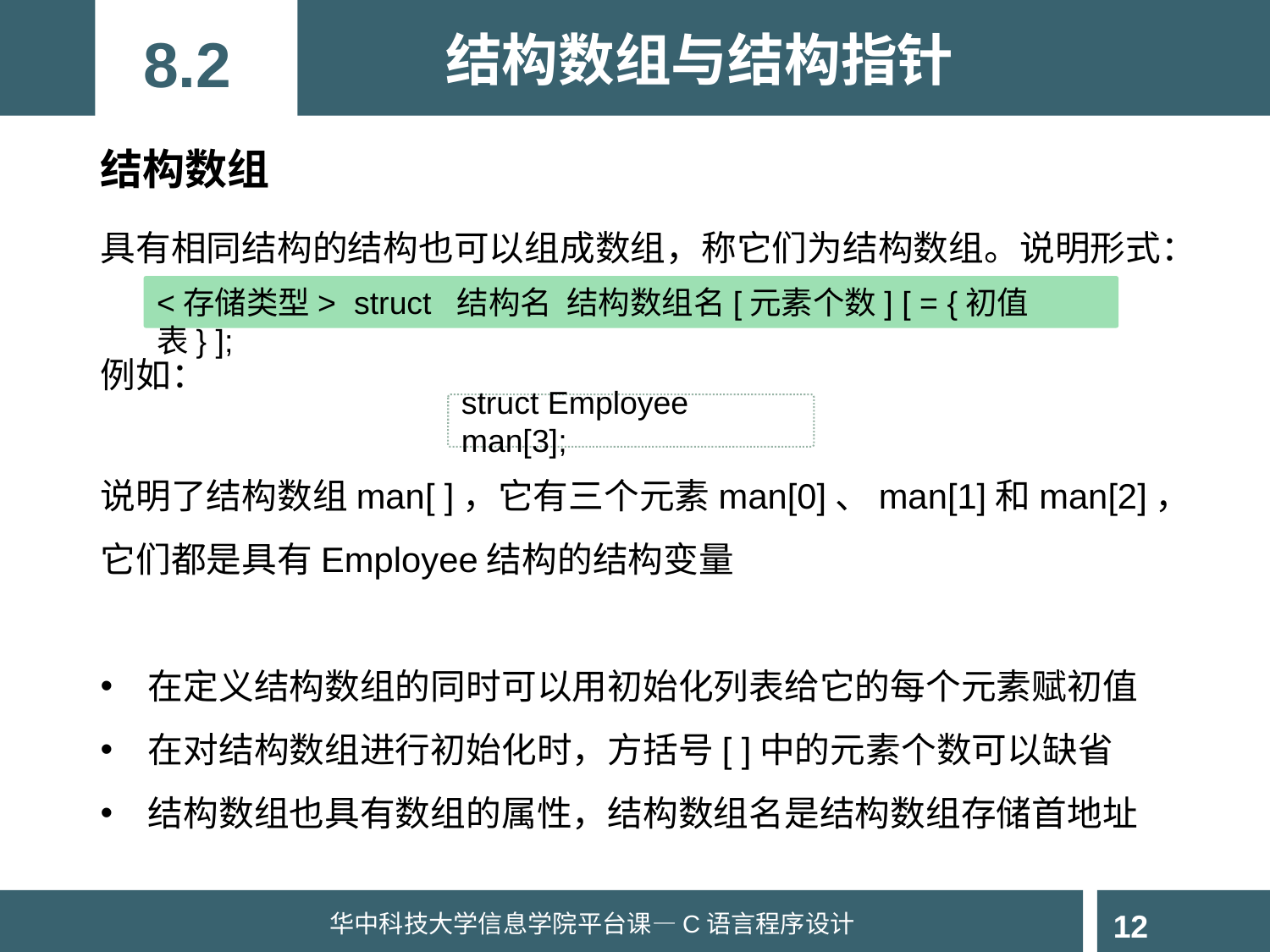

结构数组与结构指针
8.2
结构数组
具有相同结构的结构也可以组成数组，称它们为结构数组。说明形式：

例如：

说明了结构数组man[ ]，它有三个元素man[0]、man[1]和man[2]，它们都是具有Employee结构的结构变量

在定义结构数组的同时可以用初始化列表给它的每个元素赋初值
在对结构数组进行初始化时，方括号[ ]中的元素个数可以缺省
结构数组也具有数组的属性，结构数组名是结构数组存储首地址

<存储类型>  struct  结构名  结构数组名[元素个数] [ = {初值表} ];
struct Employee man[3];